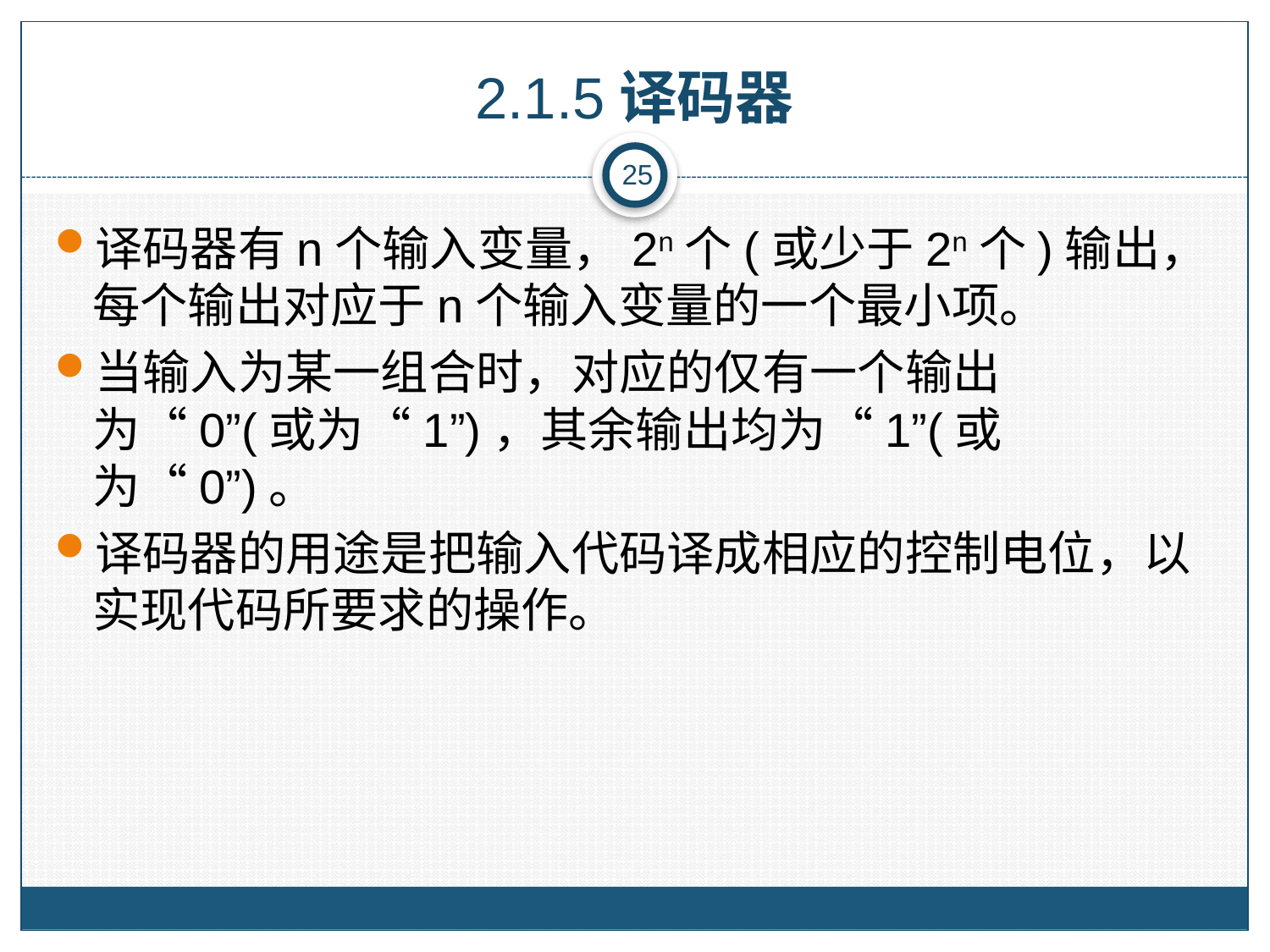

# 2.1.5译码器
25
译码器有n个输入变量，2n个(或少于2n个)输出，每个输出对应于n个输入变量的一个最小项。
当输入为某一组合时，对应的仅有一个输出为“0”(或为“1”)，其余输出均为“1”(或为“0”)。
译码器的用途是把输入代码译成相应的控制电位，以实现代码所要求的操作。